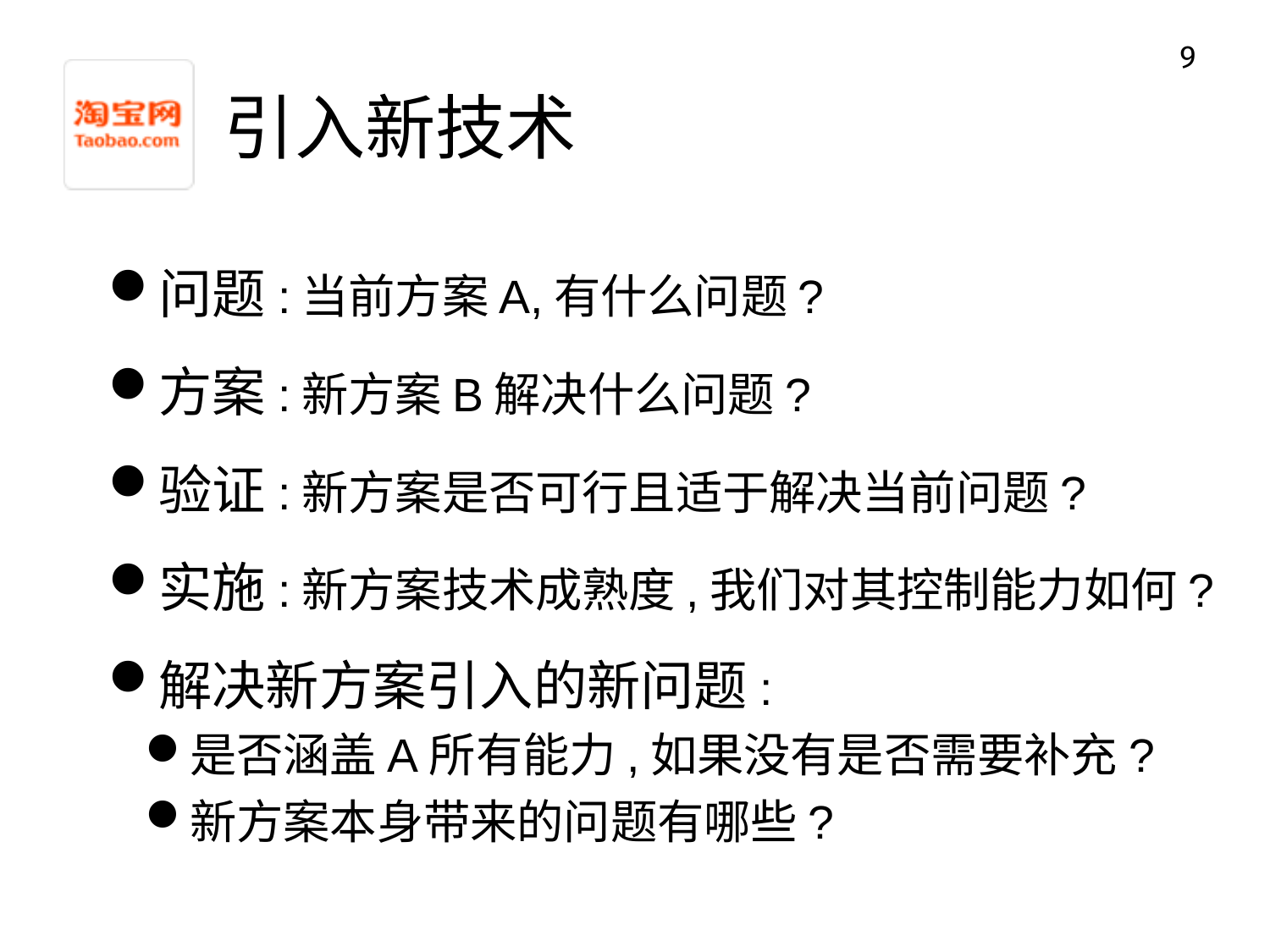

9
# 引入新技术
问题:当前方案A,有什么问题?
方案:新方案B解决什么问题?
验证:新方案是否可行且适于解决当前问题?
实施:新方案技术成熟度,我们对其控制能力如何?
解决新方案引入的新问题:
是否涵盖A所有能力,如果没有是否需要补充?
新方案本身带来的问题有哪些?